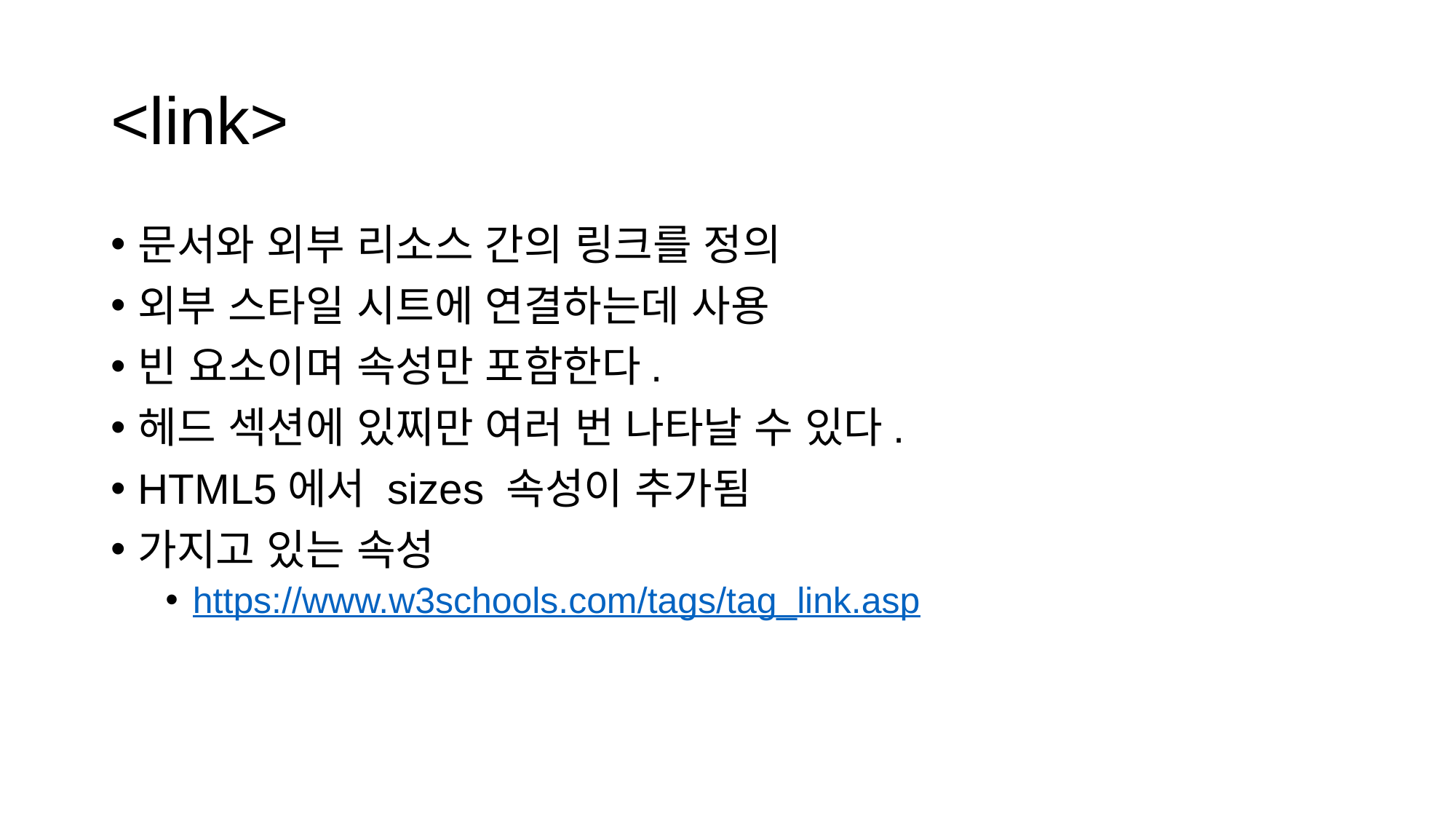

# <link>
문서와 외부 리소스 간의 링크를 정의
외부 스타일 시트에 연결하는데 사용
빈 요소이며 속성만 포함한다.
헤드 섹션에 있찌만 여러 번 나타날 수 있다.
HTML5에서 sizes 속성이 추가됨
가지고 있는 속성
https://www.w3schools.com/tags/tag_link.asp